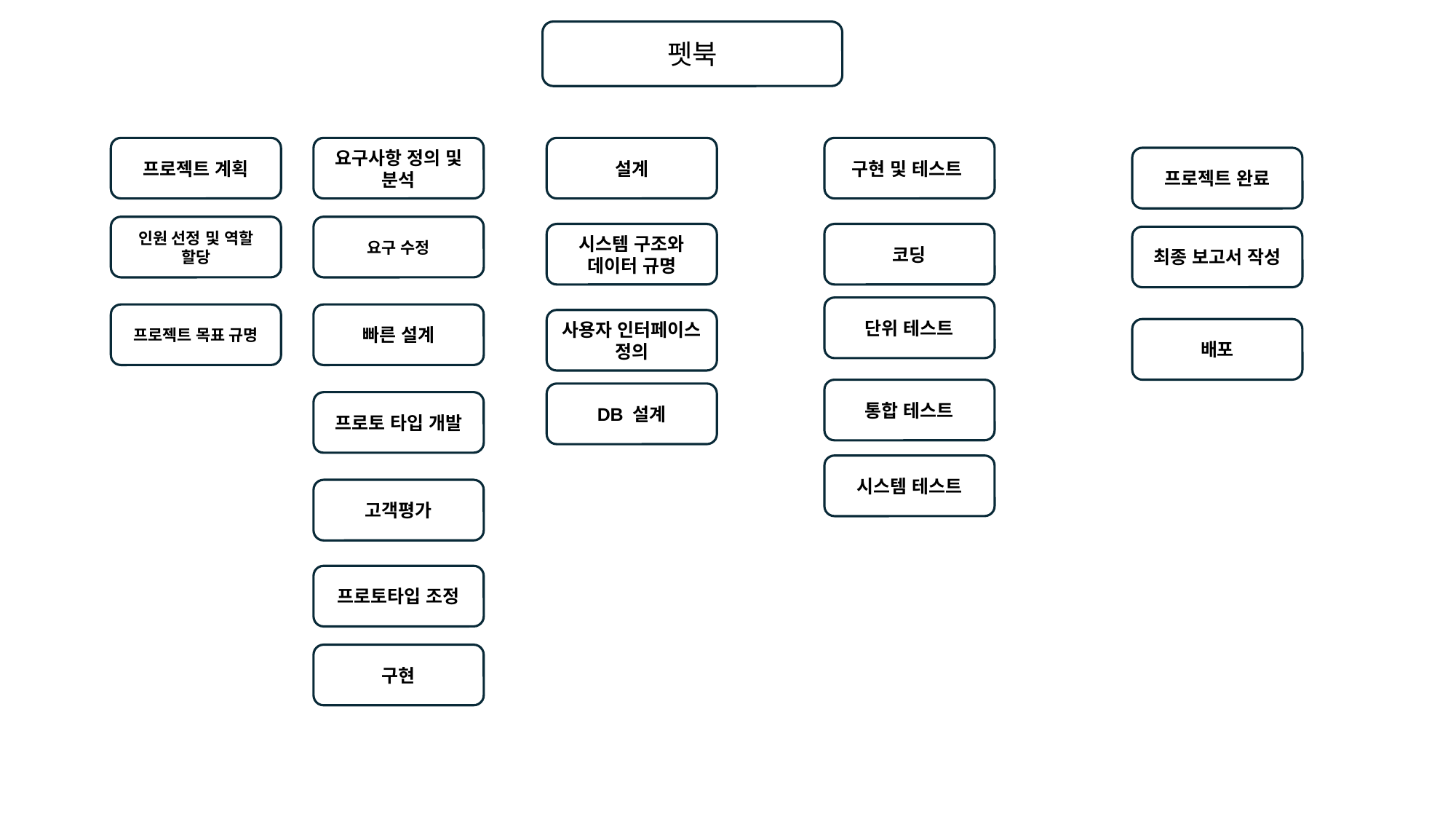

펫북
설계
구현 및 테스트
요구사항 정의 및 분석
프로젝트 계획
프로젝트 완료
인원 선정 및 역할 할당
요구 수정
시스템 구조와 데이터 규명
코딩
최종 보고서 작성
단위 테스트
프로젝트 목표 규명
빠른 설계
사용자 인터페이스 정의
배포
통합 테스트
DB 설계
프로토 타입 개발
시스템 테스트
고객평가
프로토타입 조정
구현